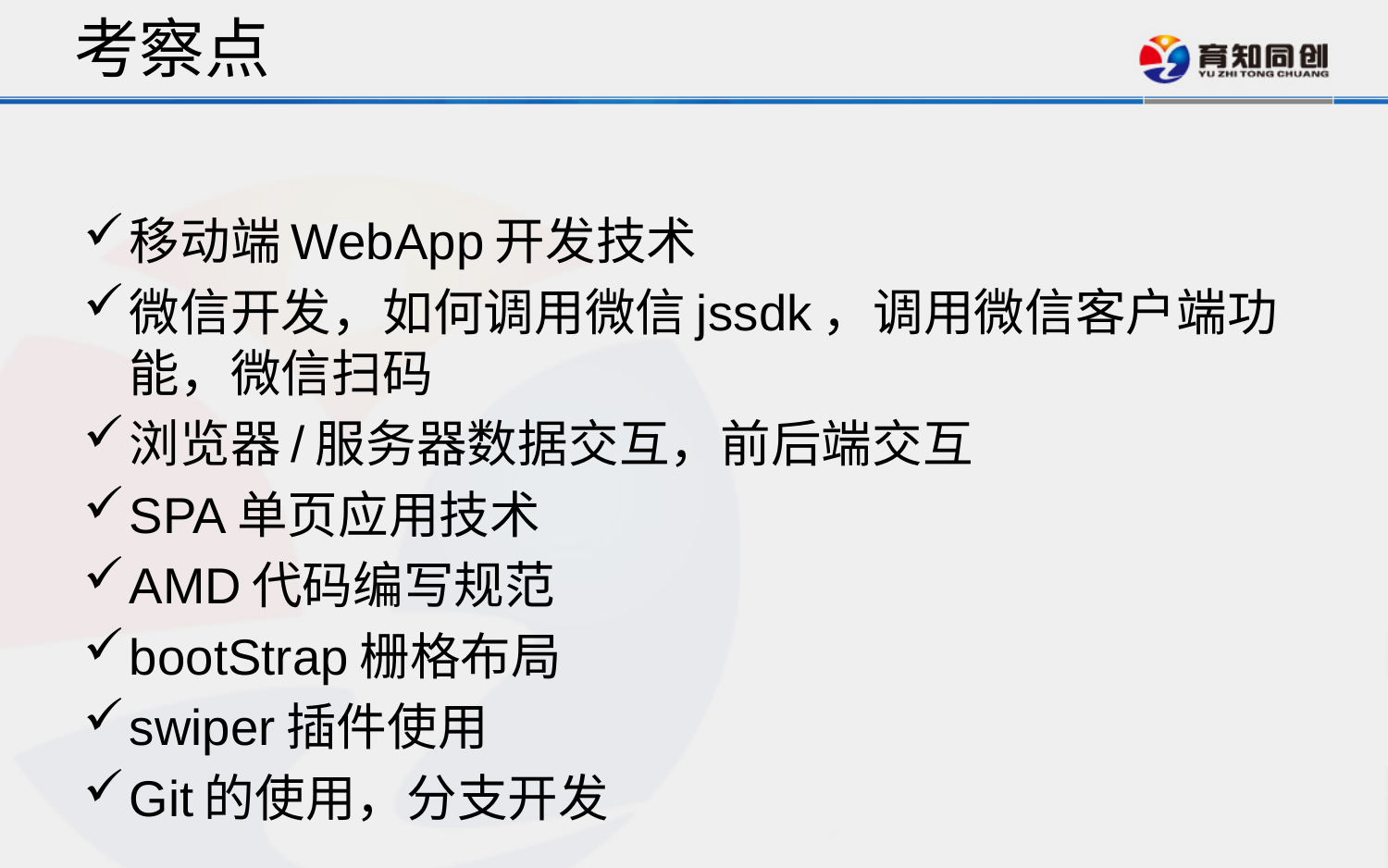

# 考察点
移动端WebApp开发技术
微信开发，如何调用微信jssdk，调用微信客户端功能，微信扫码
浏览器/服务器数据交互，前后端交互
SPA单页应用技术
AMD代码编写规范
bootStrap栅格布局
swiper插件使用
Git的使用，分支开发